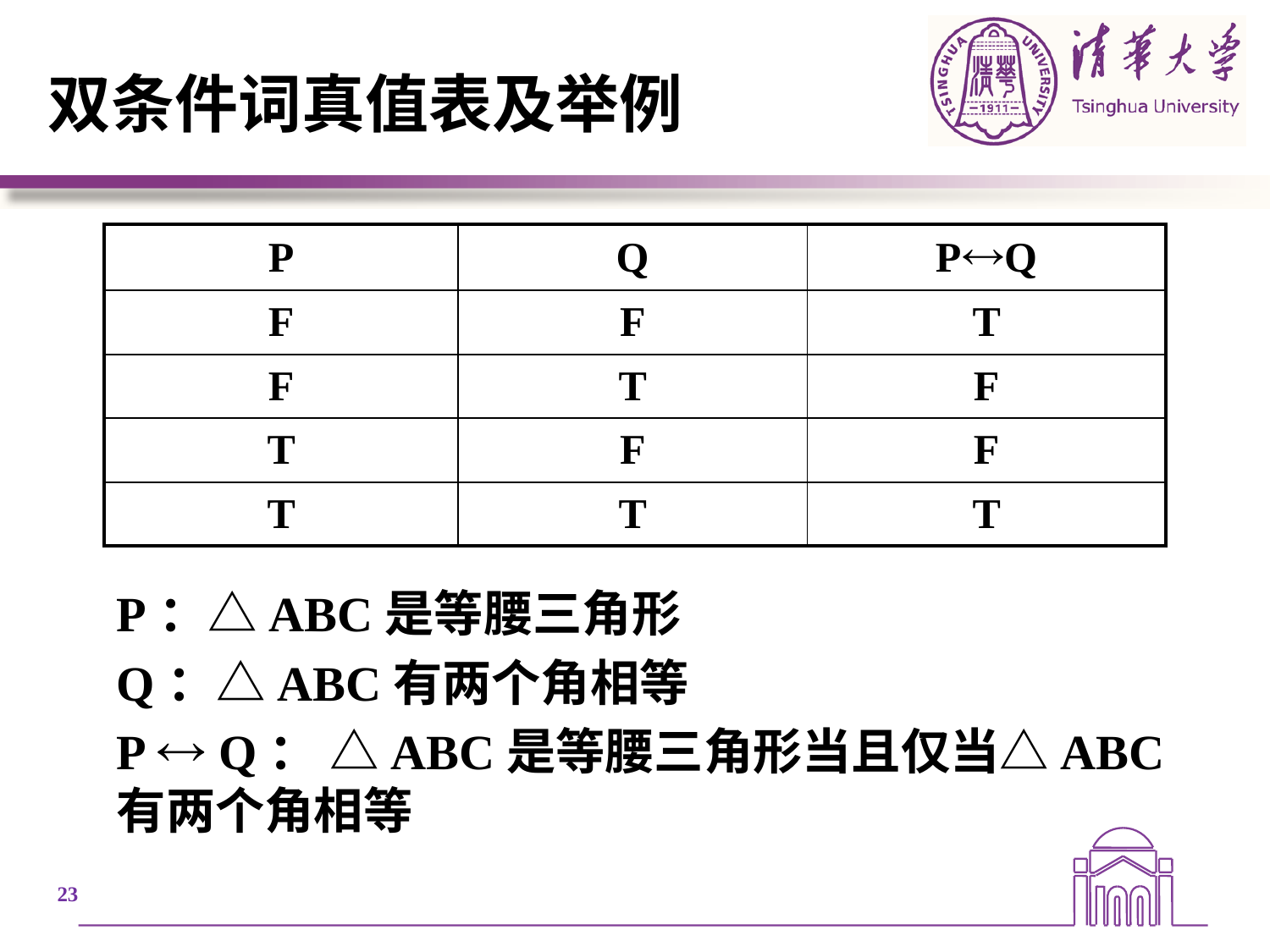

# 双条件词真值表及举例
| P | Q | P↔Q |
| --- | --- | --- |
| F | F | T |
| F | T | F |
| T | F | F |
| T | T | T |
P：△ABC是等腰三角形
Q：△ABC有两个角相等
P ↔ Q： △ABC是等腰三角形当且仅当△ABC有两个角相等